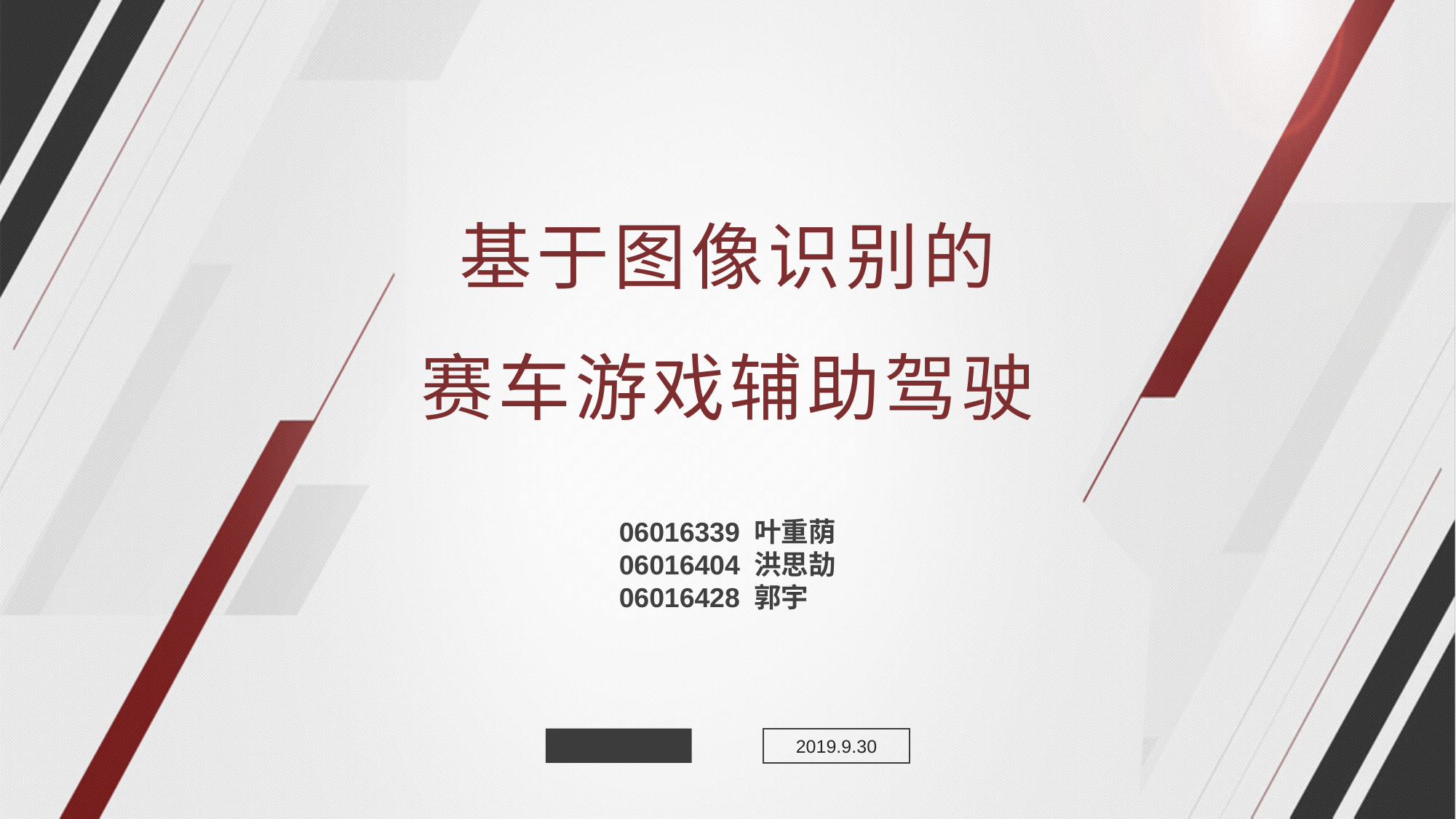

基于图像识别的
赛车游戏辅助驾驶
06016339 叶重荫
06016404 洪思劼
06016428 郭宇

2019.9.30